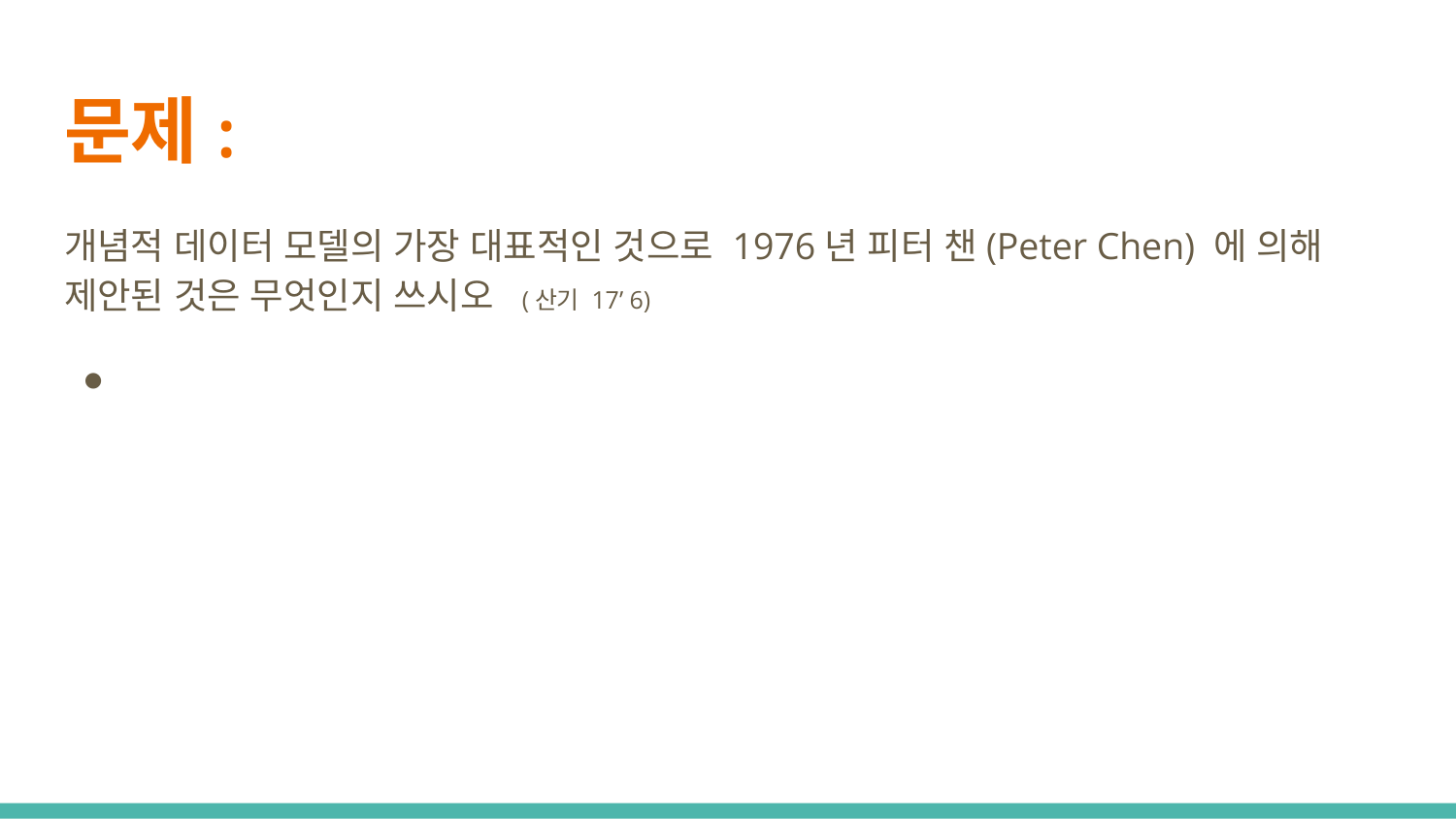

# 문제:
개념적 데이터 모델의 가장 대표적인 것으로 1976년 피터 챈(Peter Chen) 에 의해 제안된 것은 무엇인지 쓰시오  (산기 17’ 6)